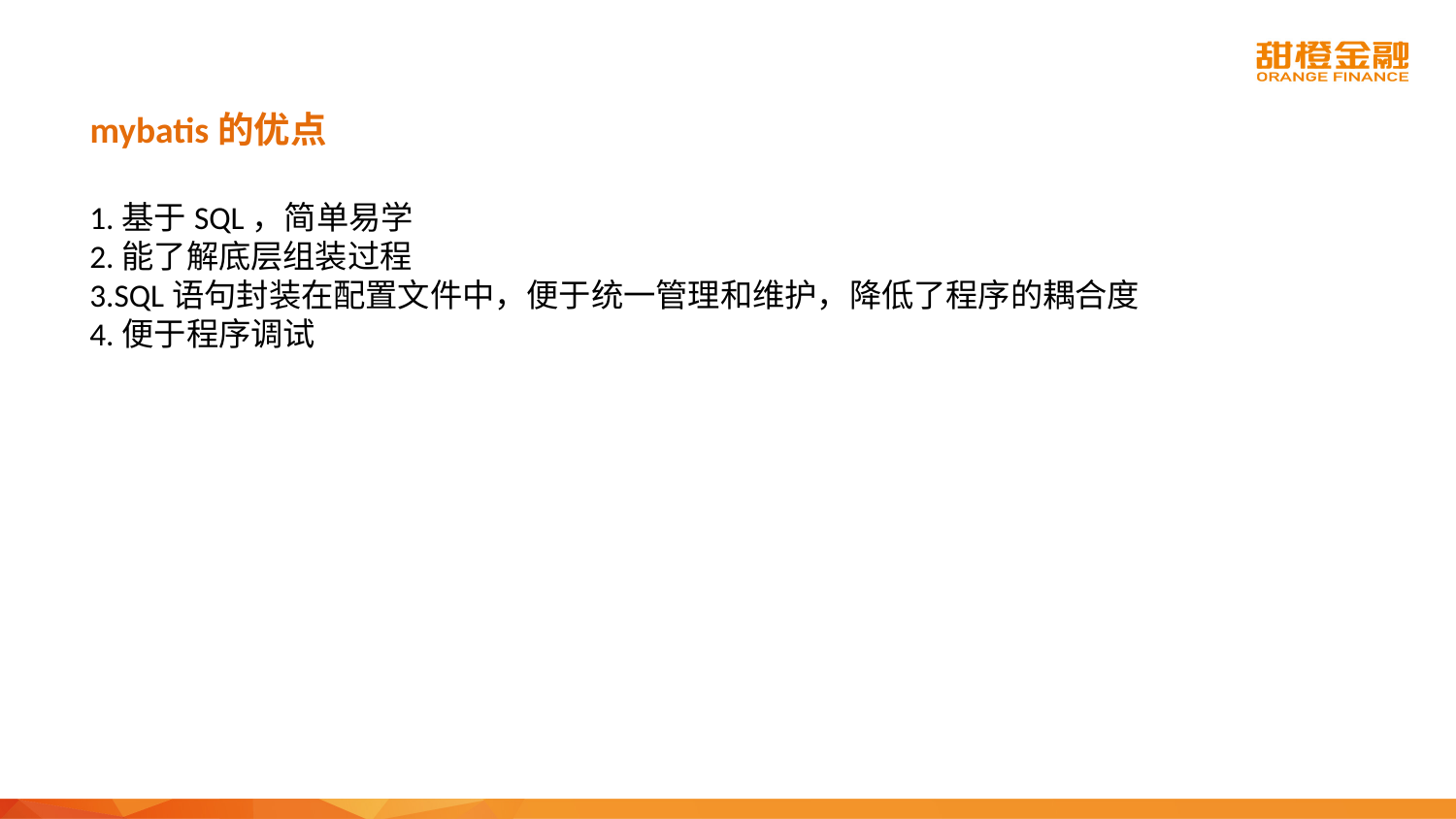

mybatis的优点
1.基于SQL，简单易学
2.能了解底层组装过程
3.SQL语句封装在配置文件中，便于统一管理和维护，降低了程序的耦合度
4.便于程序调试